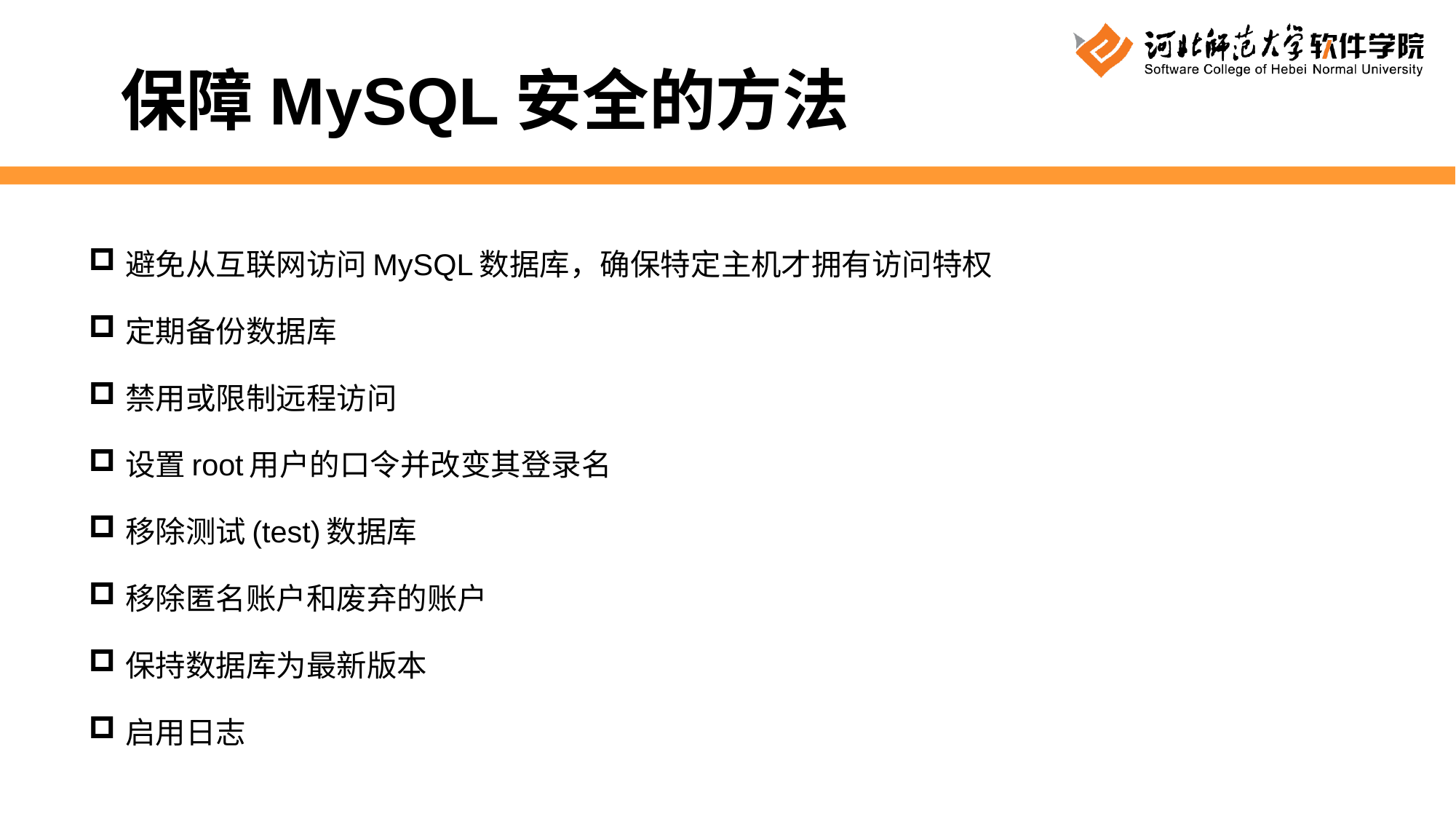

保障MySQL安全的方法
避免从互联网访问MySQL数据库，确保特定主机才拥有访问特权
定期备份数据库
禁用或限制远程访问
设置root用户的口令并改变其登录名
移除测试(test)数据库
移除匿名账户和废弃的账户
保持数据库为最新版本
启用日志